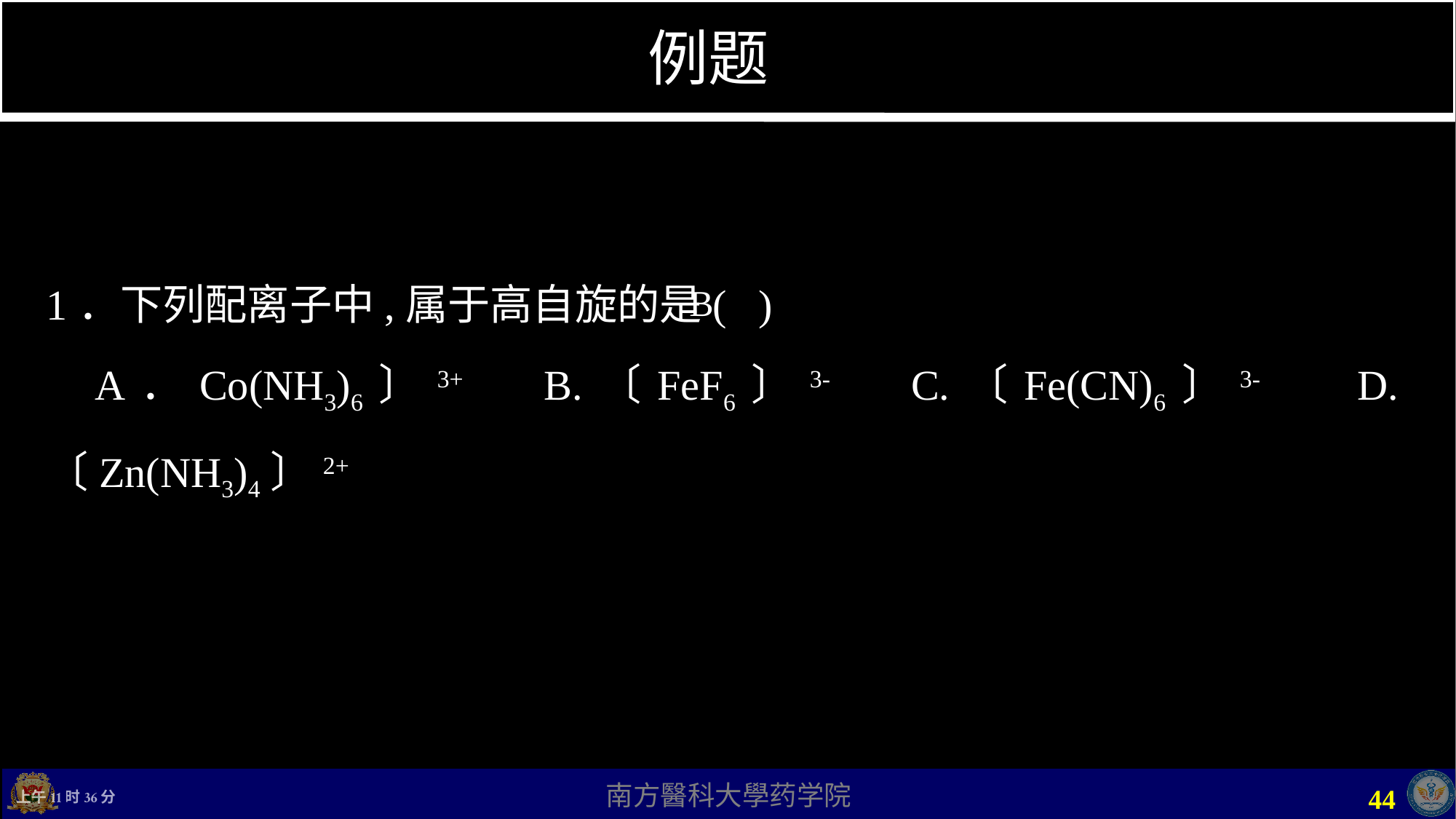

# 例题
1．下列配离子中,属于高自旋的是(   )
  A．Co(NH3)6〕3+     B.〔FeF6〕3-     C.〔Fe(CN)6〕3-      D.〔Zn(NH3)4〕2+
B
上午11时36分
44